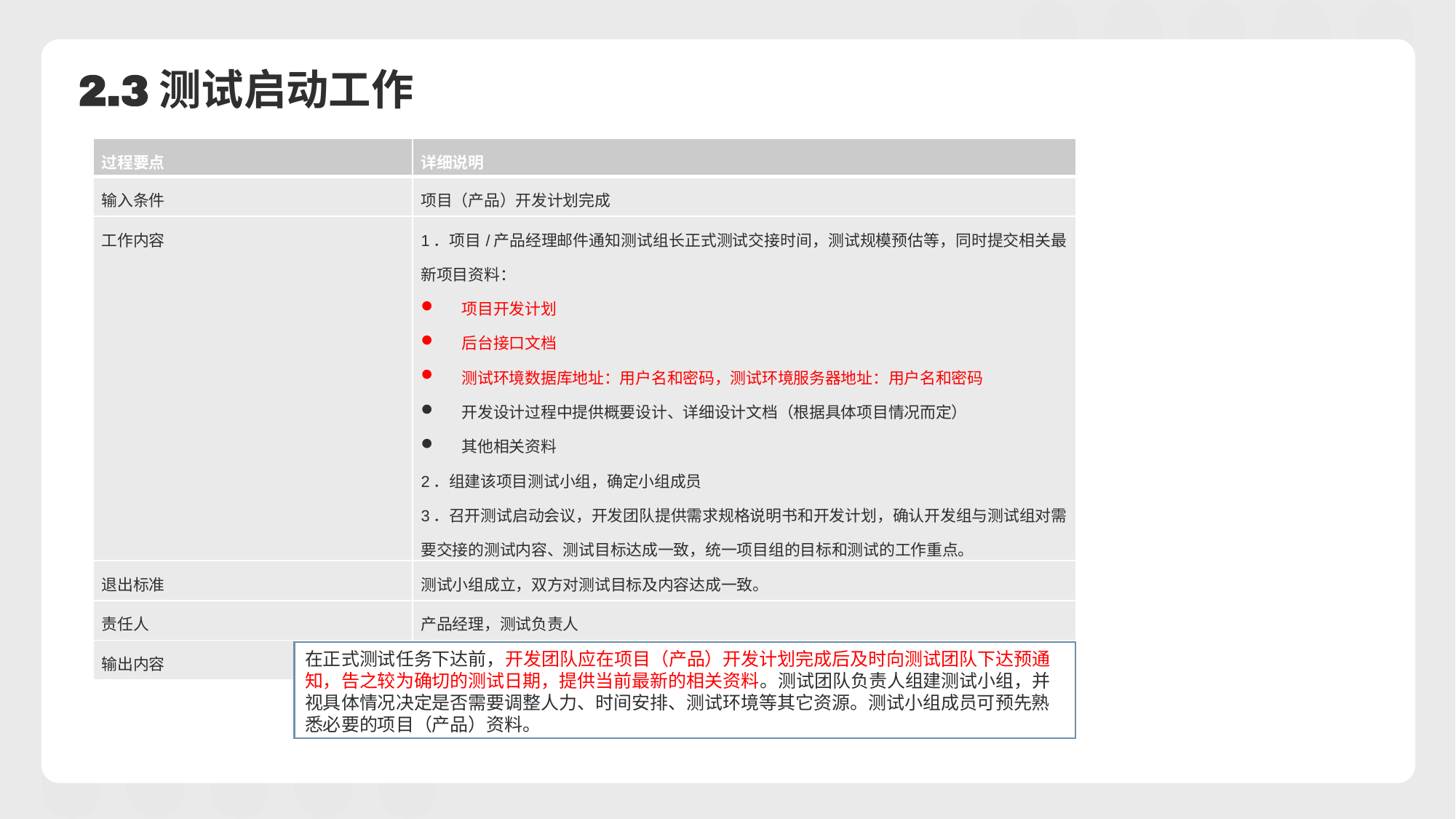

2.3测试启动工作

| 过程要点 | 详细说明 |
| --- | --- |
| 输入条件 | 项目（产品）开发计划完成 |
| 工作内容 | 1．项目/产品经理邮件通知测试组长正式测试交接时间，测试规模预估等，同时提交相关最新项目资料： 项目开发计划 后台接口文档 测试环境数据库地址：用户名和密码，测试环境服务器地址：用户名和密码 开发设计过程中提供概要设计、详细设计文档（根据具体项目情况而定） 其他相关资料 2．组建该项目测试小组，确定小组成员 3．召开测试启动会议，开发团队提供需求规格说明书和开发计划，确认开发组与测试组对需要交接的测试内容、测试目标达成一致，统一项目组的目标和测试的工作重点。 |
| 退出标准 | 测试小组成立，双方对测试目标及内容达成一致。 |
| 责任人 | 产品经理，测试负责人 |
| 输出内容 | 测试计划（测试任务表更新，测试时间和测试人力安排） |
在正式测试任务下达前，开发团队应在项目（产品）开发计划完成后及时向测试团队下达预通知，告之较为确切的测试日期，提供当前最新的相关资料。测试团队负责人组建测试小组，并视具体情况决定是否需要调整人力、时间安排、测试环境等其它资源。测试小组成员可预先熟悉必要的项目（产品）资料。